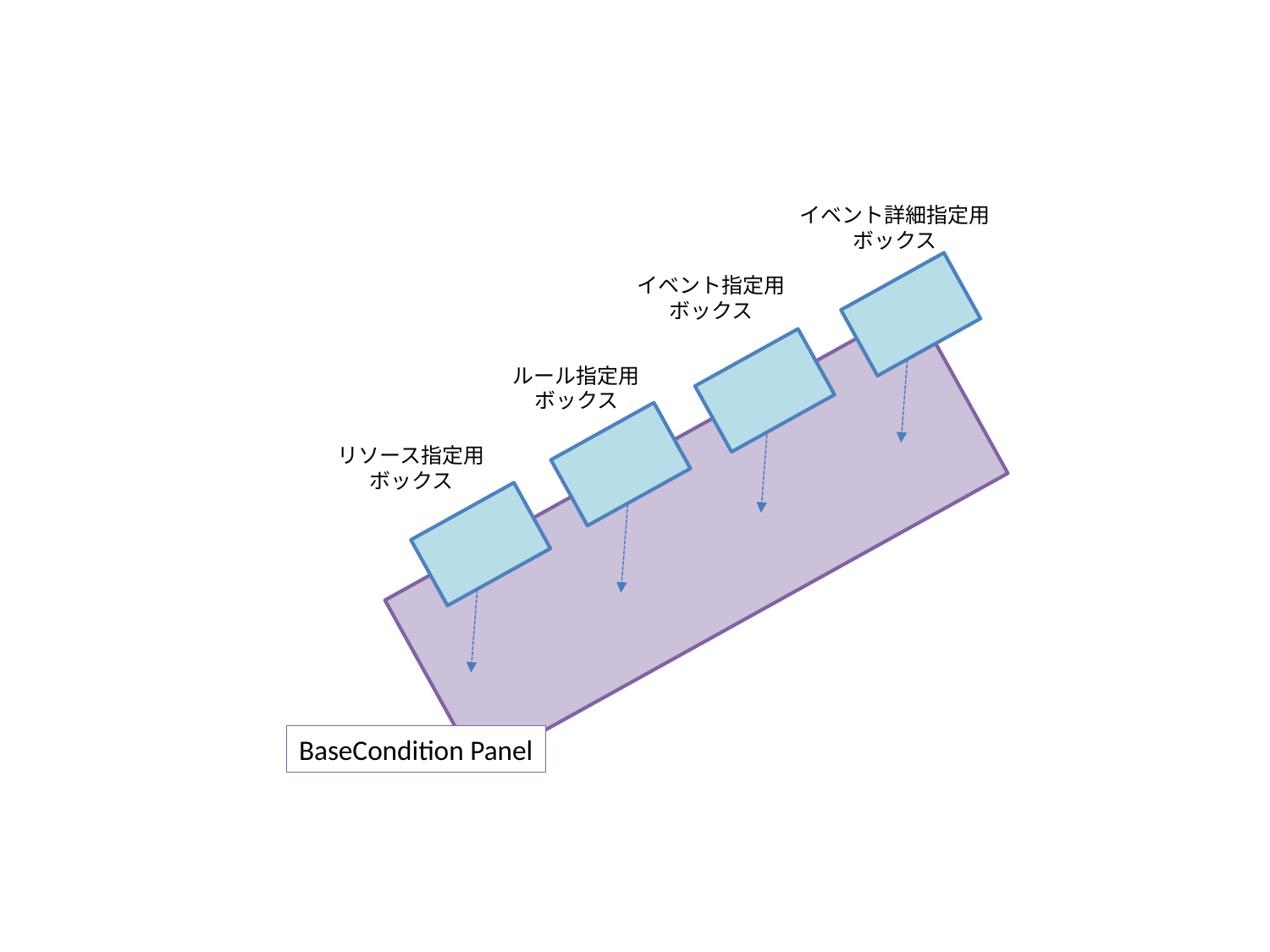

イベント詳細指定用
ボックス

イベント指定用
ボックス

ルール指定用
ボックス

リソース指定用
ボックス

BaseCondition Panel